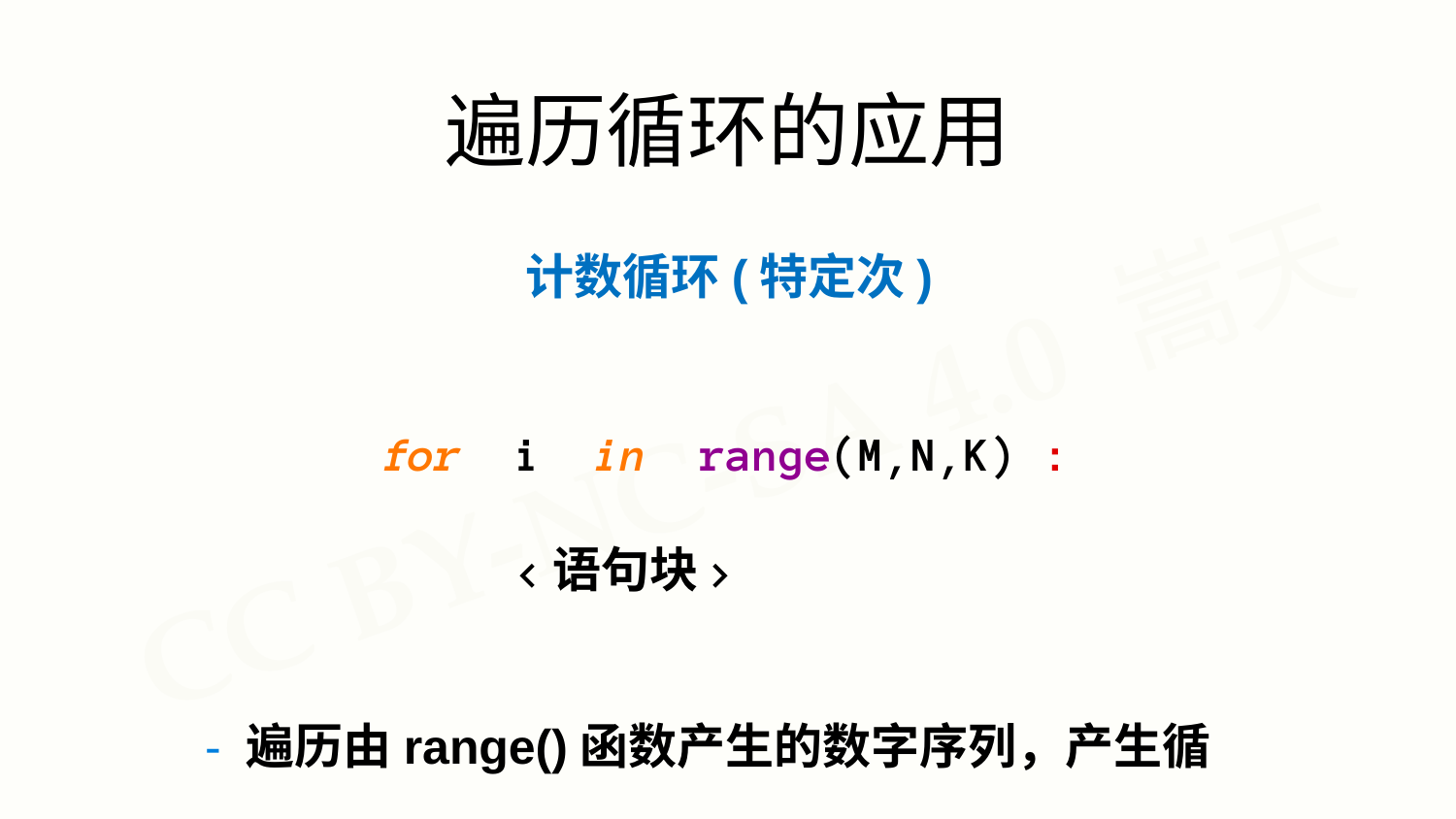

遍历循环的应用
计数循环(特定次)
for  i  in  range(M,N,K) :
     <语句块>
- 遍历由range()函数产生的数字序列，产生循环